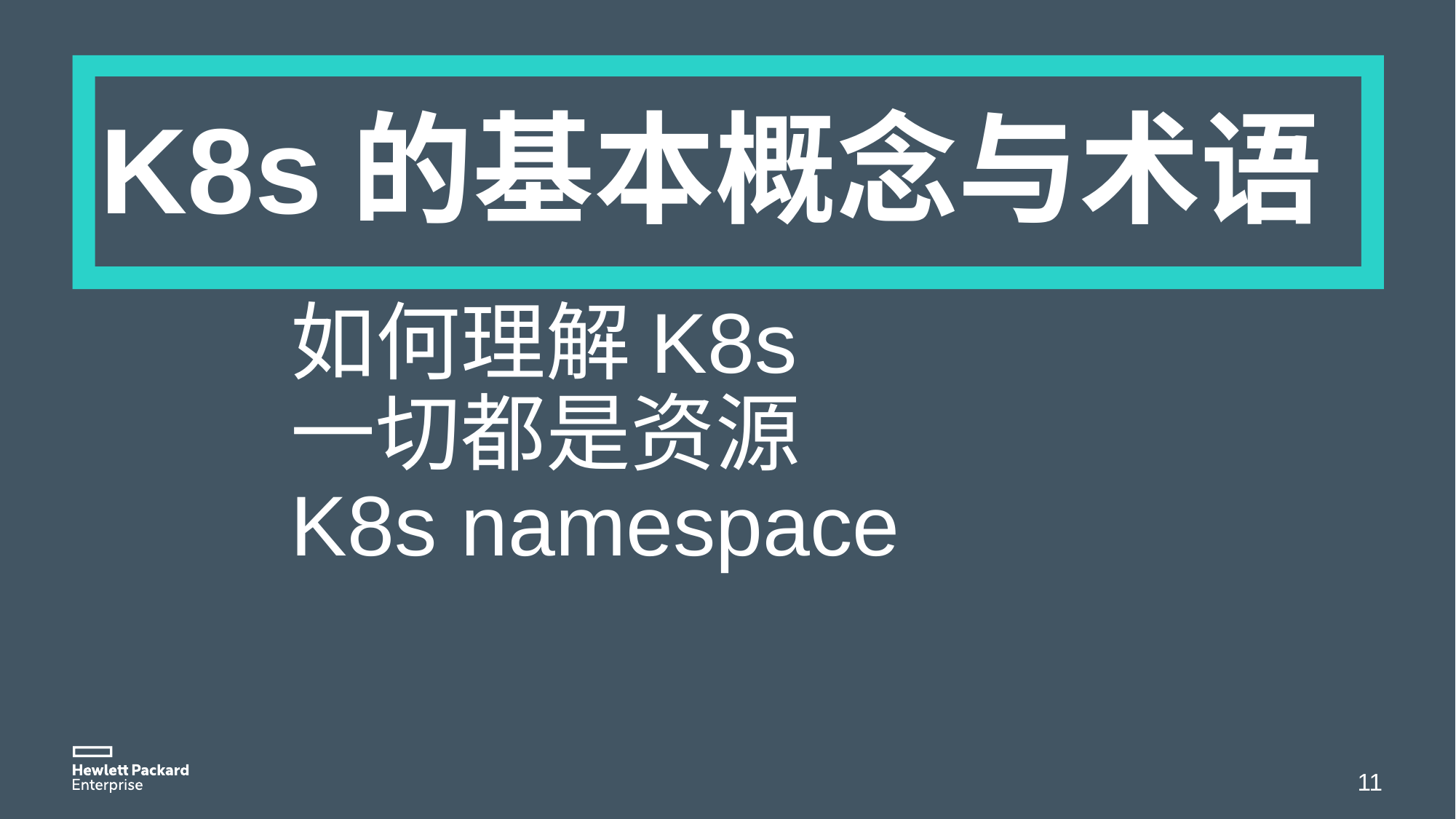

# K8s的基本概念与术语
如何理解K8s
一切都是资源
K8s namespace
11